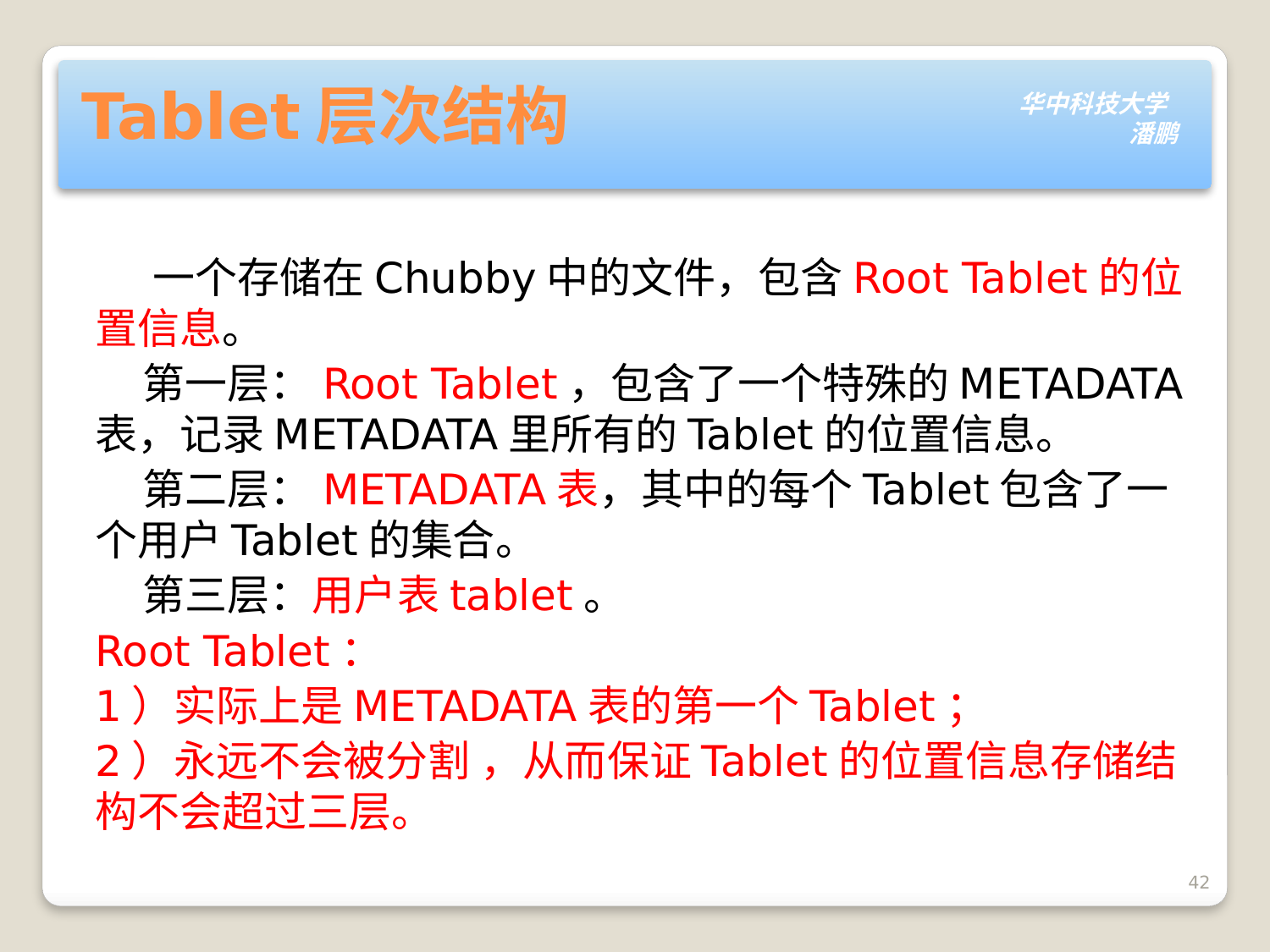

# Tablet层次结构
     一个存储在Chubby中的文件，包含Root Tablet的位置信息。
    第一层：Root Tablet，包含了一个特殊的METADATA表，记录METADATA里所有的Tablet的位置信息。
    第二层：METADATA表，其中的每个Tablet包含了一个用户Tablet的集合。
    第三层：用户表tablet。
Root Tablet：
1）实际上是METADATA表的第一个Tablet；
2）永远不会被分割 ，从而保证Tablet的位置信息存储结构不会超过三层。
42